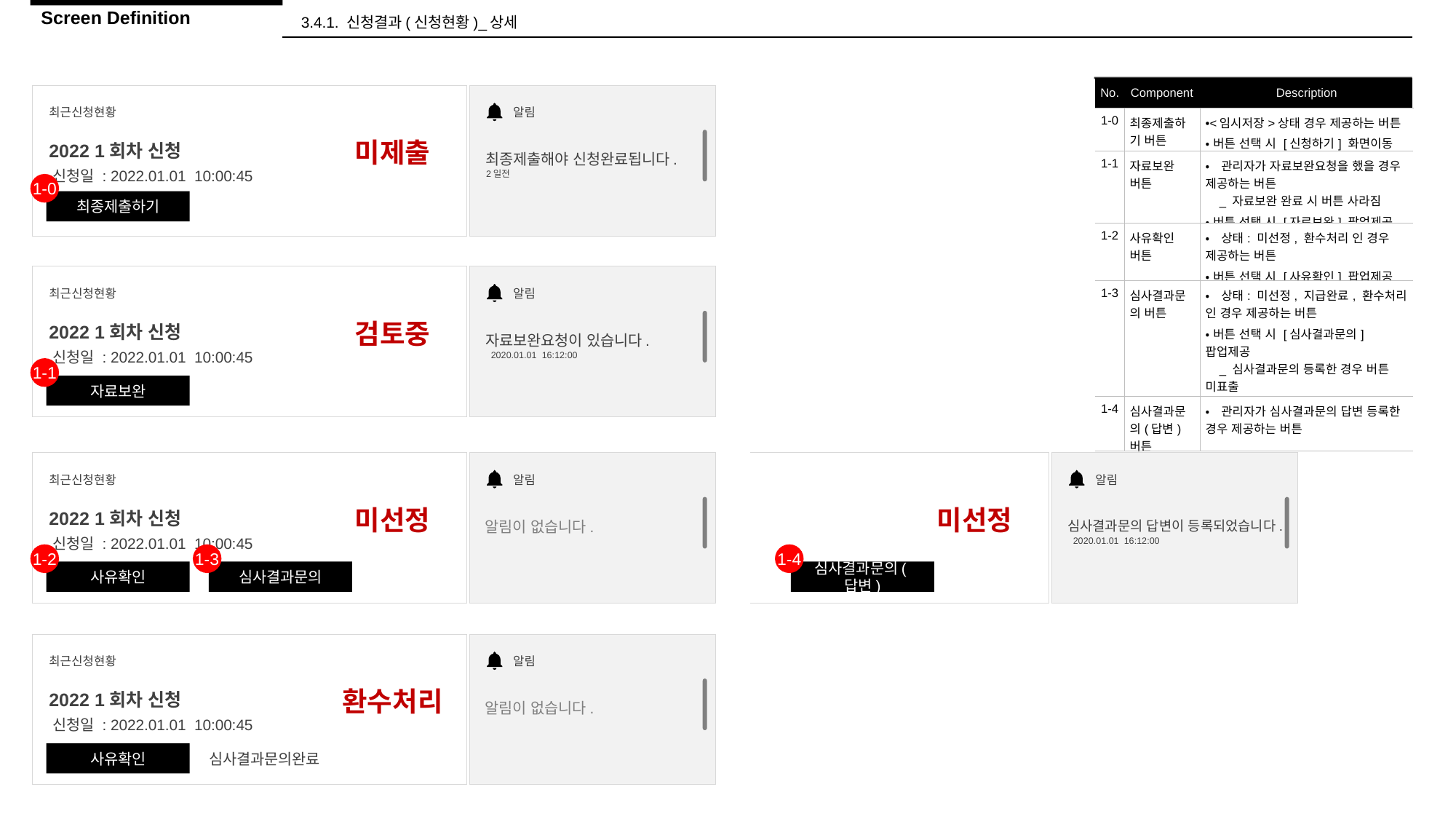

Screen Definition
3.4.1. 신청결과(신청현황)_상세
| No. | Component | Description |
| --- | --- | --- |
| 1-0 | 최종제출하기 버튼 | •<임시저장>상태 경우 제공하는 버튼 •버튼 선택 시 [신청하기] 화면이동 |
| 1-1 | 자료보완 버튼 | •관리자가 자료보완요청을 했을 경우 제공하는 버튼 \_ 자료보완 완료 시 버튼 사라짐 •버튼 선택 시 [자료보완] 팝업제공 |
| 1-2 | 사유확인 버튼 | •상태: 미선정, 환수처리 인 경우 제공하는 버튼 •버튼 선택 시 [사유확인] 팝업제공 |
| 1-3 | 심사결과문의 버튼 | •상태: 미선정, 지급완료, 환수처리 인 경우 제공하는 버튼 •버튼 선택 시 [심사결과문의] 팝업제공 \_ 심사결과문의 등록한 경우 버튼 미표출 \_ ‘심사결과문의완료’ 문구 표시 |
| 1-4 | 심사결과문의(답변) 버튼 | •관리자가 심사결과문의 답변 등록한 경우 제공하는 버튼 |
[신청현황] 화면에서 리스트 선택 시 제공되는 화면

최근신청현황
알림

미제출
2022 1회차 신청
최종제출해야 신청완료됩니다.
신청일 : 2022.01.01  10:00:45
2일전
1-0
최종제출하기

최근신청현황
알림

검토중
2022 1회차 신청
자료보완요청이 있습니다.
신청일 : 2022.01.01  10:00:45
2020.01.01  16:12:00
1-1
자료보완

최근신청현황
알림
알림

미선정
미선정
2022 1회차 신청
알림이 없습니다.
심사결과문의 답변이 등록되었습니다.
신청일 : 2022.01.01  10:00:45
2020.01.01  16:12:00
1-2
1-3
1-4
사유확인
심사결과문의
심사결과문의(답변)

최근신청현황
알림

환수처리
2022 1회차 신청
알림이 없습니다.
신청일 : 2022.01.01  10:00:45
사유확인
심사결과문의완료